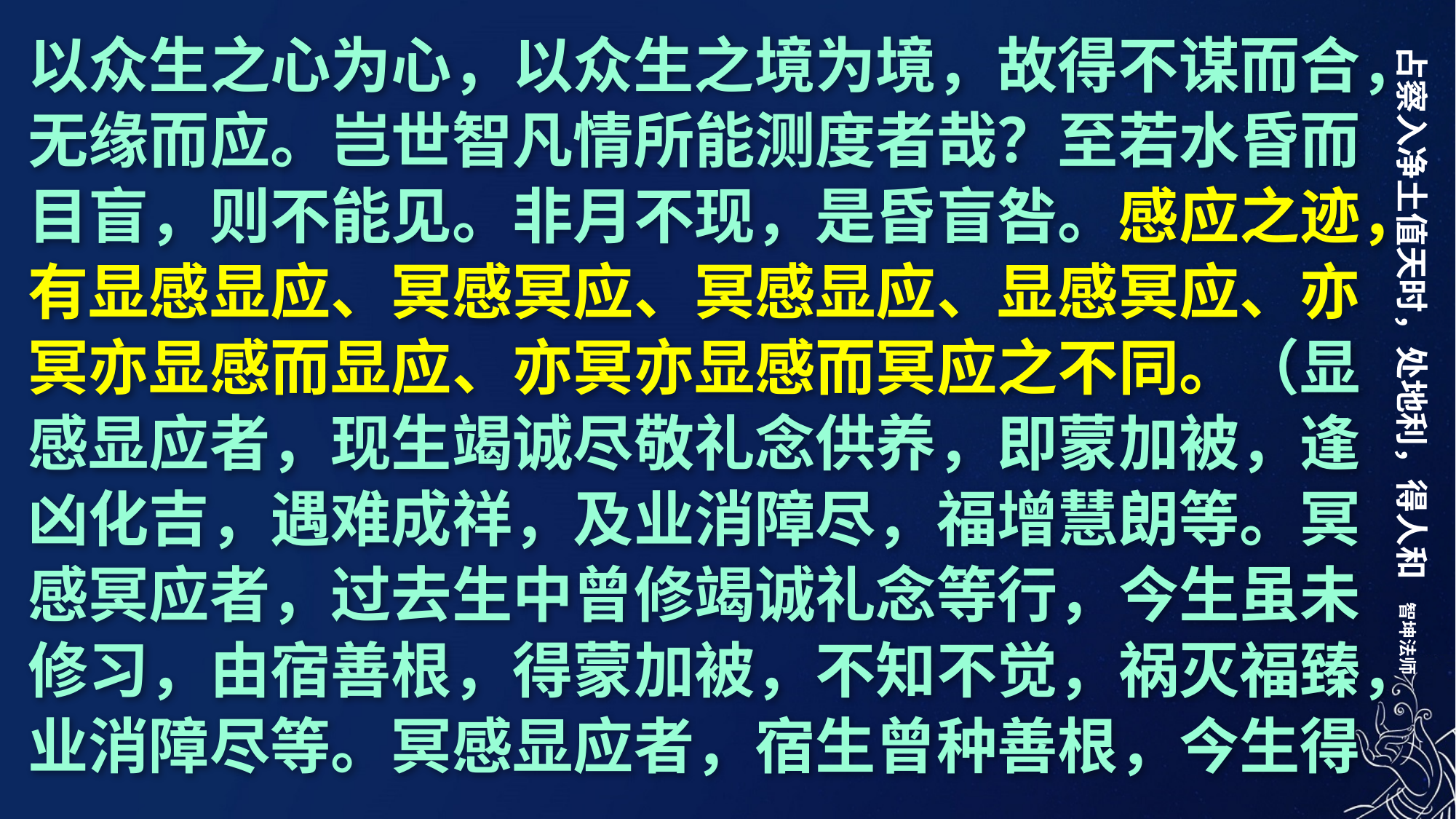

以众生之心为心，以众生之境为境，故得不谋而合，无缘而应。岂世智凡情所能测度者哉？至若水昏而目盲，则不能见。非月不现，是昏盲咎。感应之迹，有显感显应、冥感冥应、冥感显应、显感冥应、亦冥亦显感而显应、亦冥亦显感而冥应之不同。（显感显应者，现生竭诚尽敬礼念供养，即蒙加被，逢凶化吉，遇难成祥，及业消障尽，福增慧朗等。冥感冥应者，过去生中曾修竭诚礼念等行，今生虽未修习，由宿善根，得蒙加被，不知不觉，祸灭福臻，业消障尽等。冥感显应者，宿生曾种善根，今生得